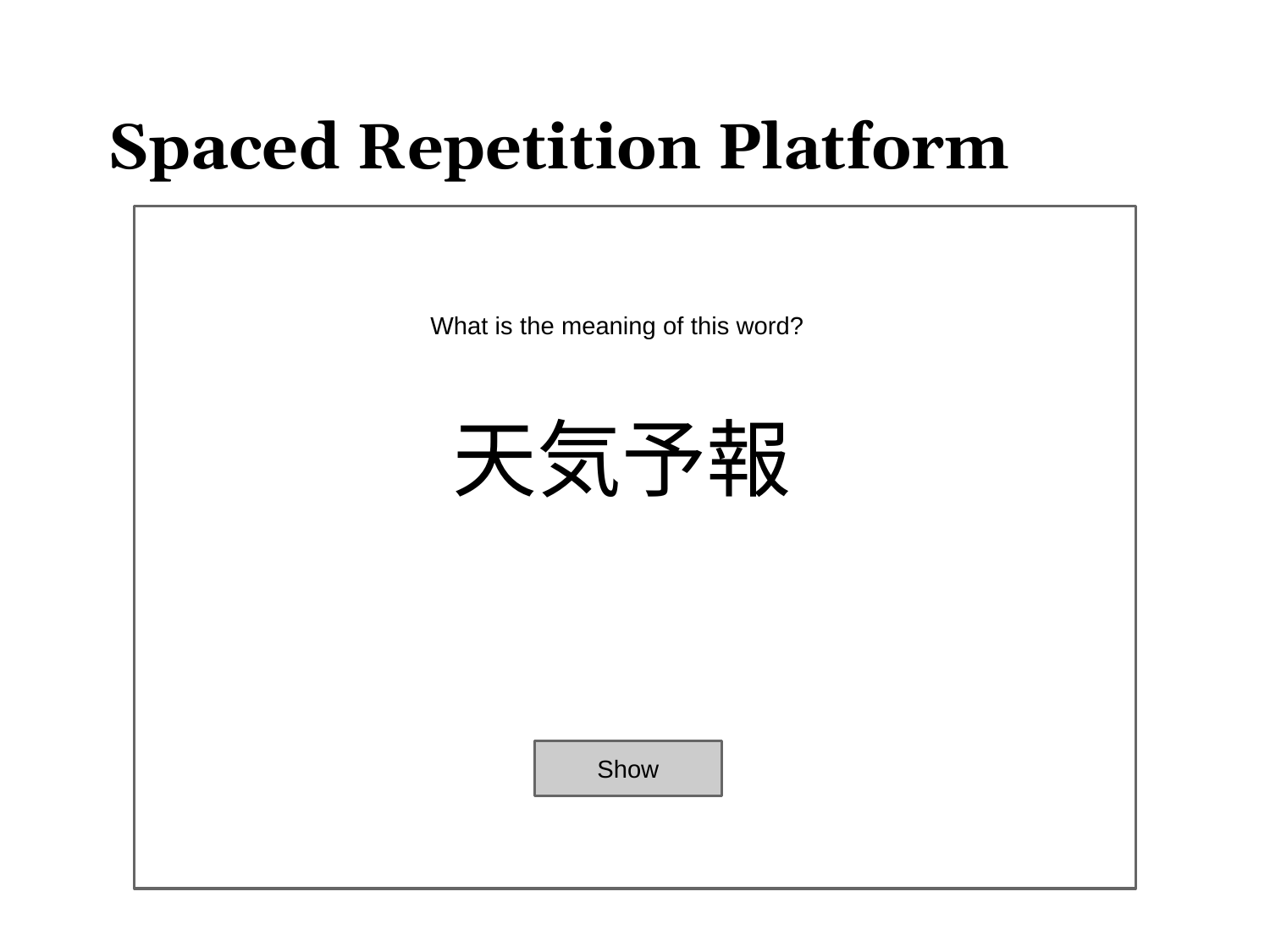

# Spaced Repetition Platform

What is the meaning of this word?
天気予報
Show